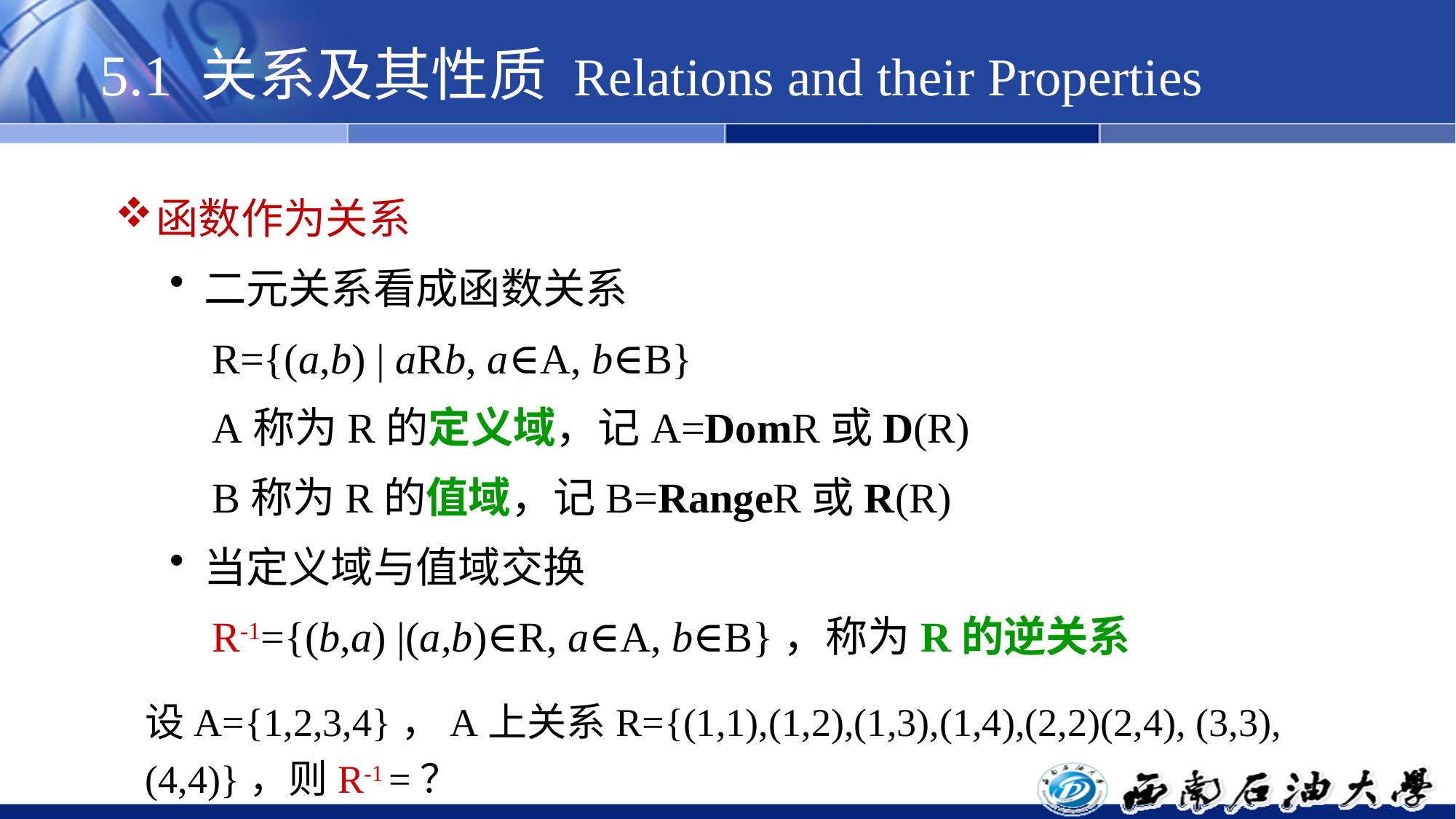

# 5.1 关系及其性质 Relations and their Properties
函数作为关系
二元关系看成函数关系
    R={(a,b) | aRb, a∈A, b∈B}
    A称为R的定义域，记A=DomR或D(R)
    B称为R的值域，记B=RangeR或R(R)
当定义域与值域交换
    R-1={(b,a) |(a,b)∈R, a∈A, b∈B}，称为R的逆关系
设A={1,2,3,4}，A上关系R={(1,1),(1,2),(1,3),(1,4),(2,2)(2,4), (3,3),(4,4)}，则R-1 =？